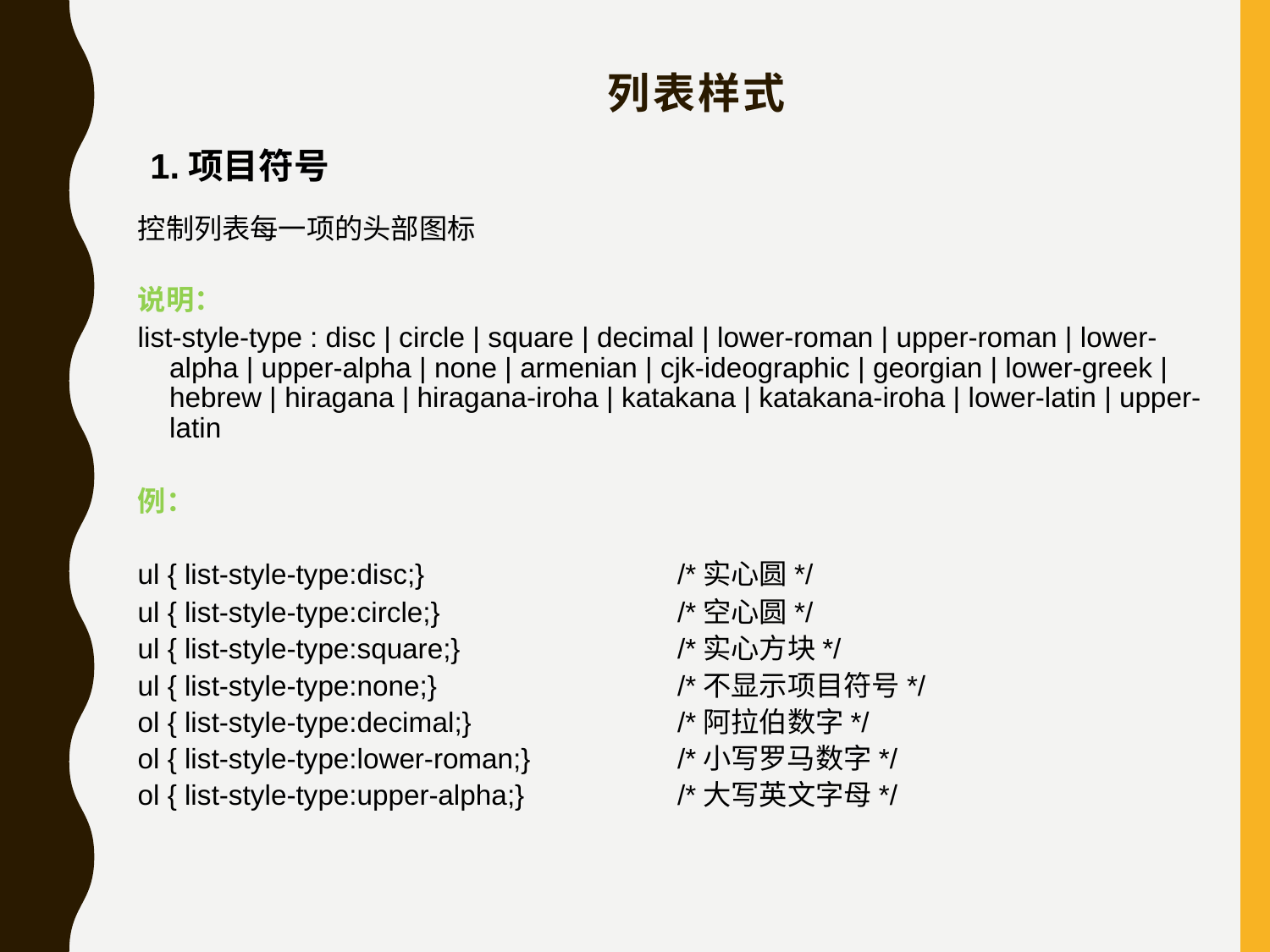

# 列表样式
1.项目符号
控制列表每一项的头部图标

说明：
list-style-type : disc | circle | square | decimal | lower-roman | upper-roman | lower-alpha | upper-alpha | none | armenian | cjk-ideographic | georgian | lower-greek | hebrew | hiragana | hiragana-iroha | katakana | katakana-iroha | lower-latin | upper-latin

例：

ul { list-style-type:disc;}		/*实心圆*/
ul { list-style-type:circle;}		/*空心圆*/
ul { list-style-type:square;}		/*实心方块*/
ul { list-style-type:none;}		/*不显示项目符号*/
ol { list-style-type:decimal;}		/*阿拉伯数字*/
ol { list-style-type:lower-roman;}		/*小写罗马数字*/
ol { list-style-type:upper-alpha;}		/*大写英文字母*/